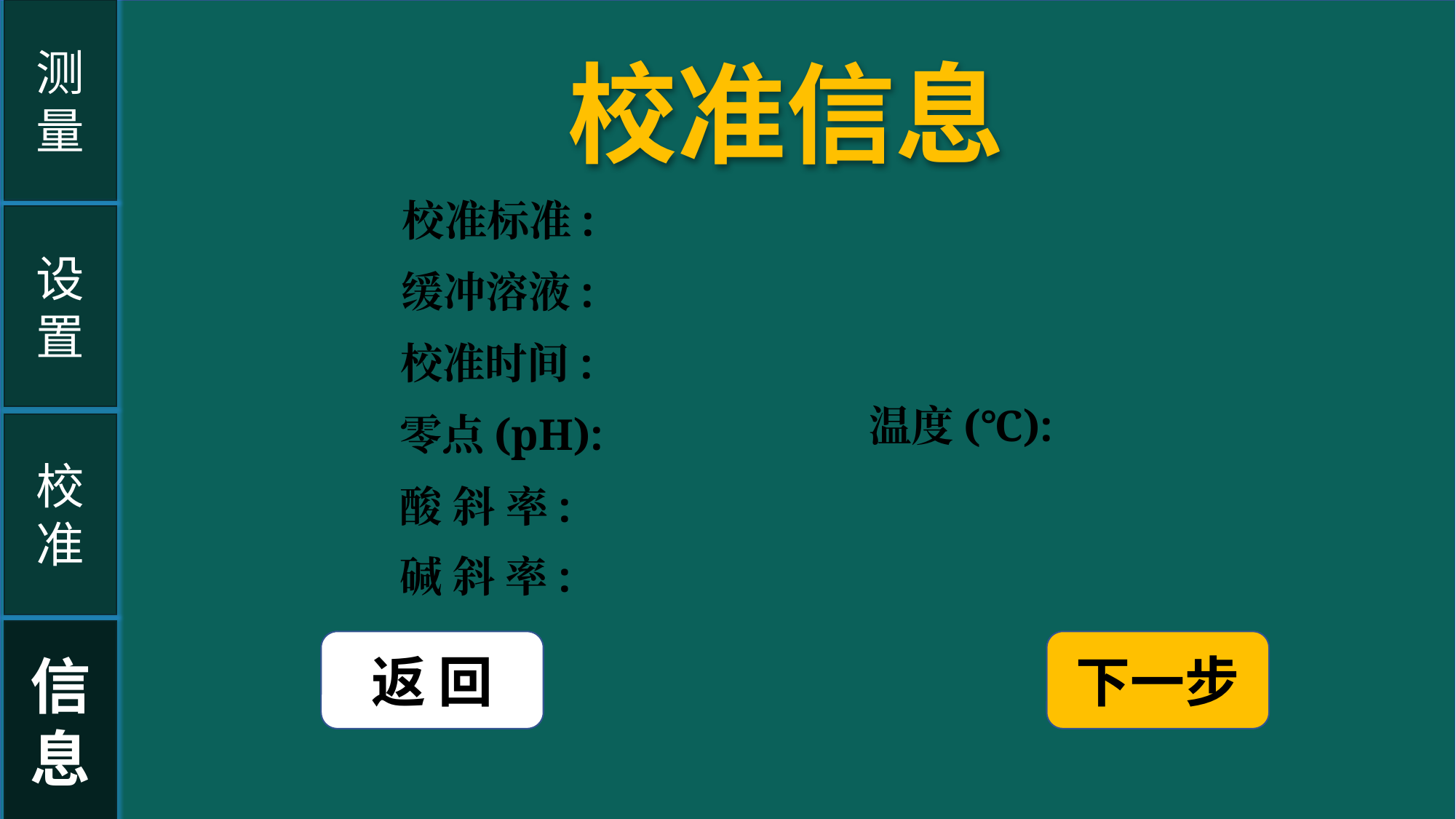

测
量
校准信息
校准标准:
设置
缓冲溶液:
校准时间:
温度(℃):
零点(pH):
校
准
 酸 斜 率:
 碱 斜 率:
信
息
返 回
下一步